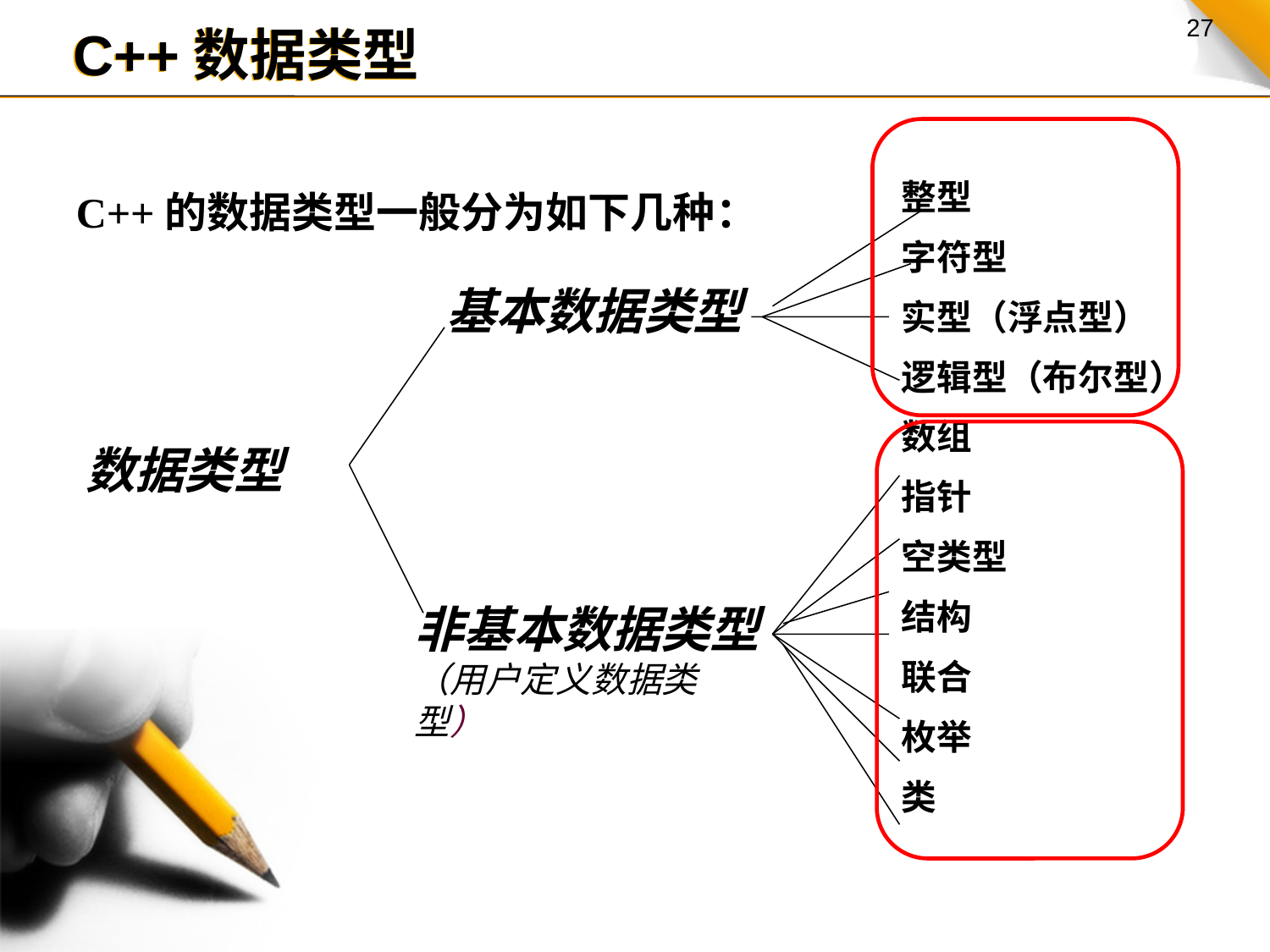

C++数据类型

整型
字符型
实型（浮点型）
逻辑型（布尔型）
数组
指针
空类型
结构
联合
枚举
类
C++的数据类型一般分为如下几种：

基本数据类型

数据类型

非基本数据类型（用户定义数据类型）